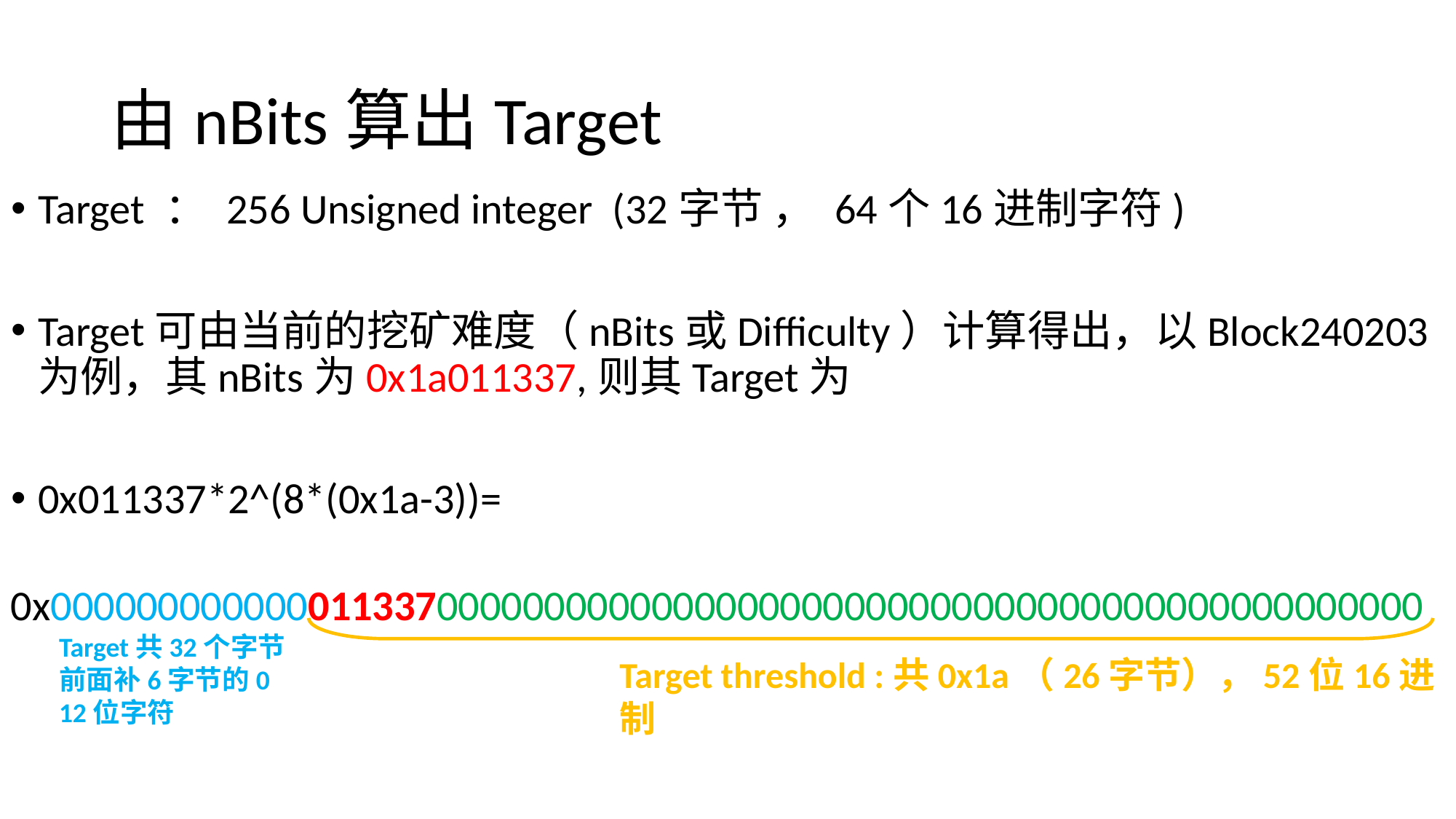

# 由nBits算出Target
Target ： 256 Unsigned integer  (32字节 ， 64个16进制字符)

Target可由当前的挖矿难度（nBits或Difficulty）计算得出，以Block240203为例，其nBits为0x1a011337,则其Target为

0x011337*2^(8*(0x1a-3))=

0x0000000000000113370000000000000000000000000000000000000000000000
Target共32个字节
前面补6字节的0
12位字符
Target threshold :共0x1a（26字节），52位16进制